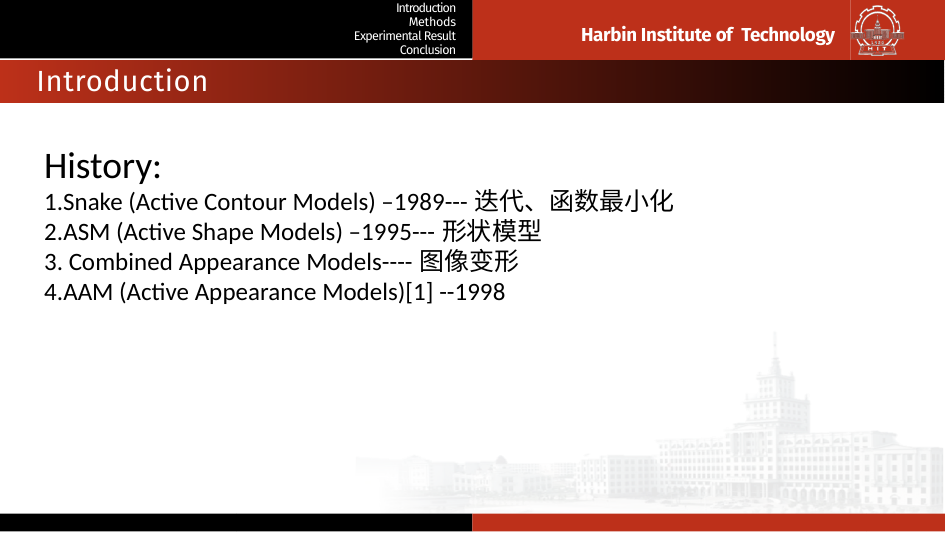

background
Model  Implementation
Results
Introduction
Methods
Experimental Result
Conclusion

Harbin Institute of Technology
Introduction

History:
1.Snake (Active Contour Models) –1989---迭代、函数最小化
2.ASM (Active Shape Models) –1995---形状模型
3. Combined Appearance Models----图像变形
4.AAM (Active Appearance Models)[1] --1998